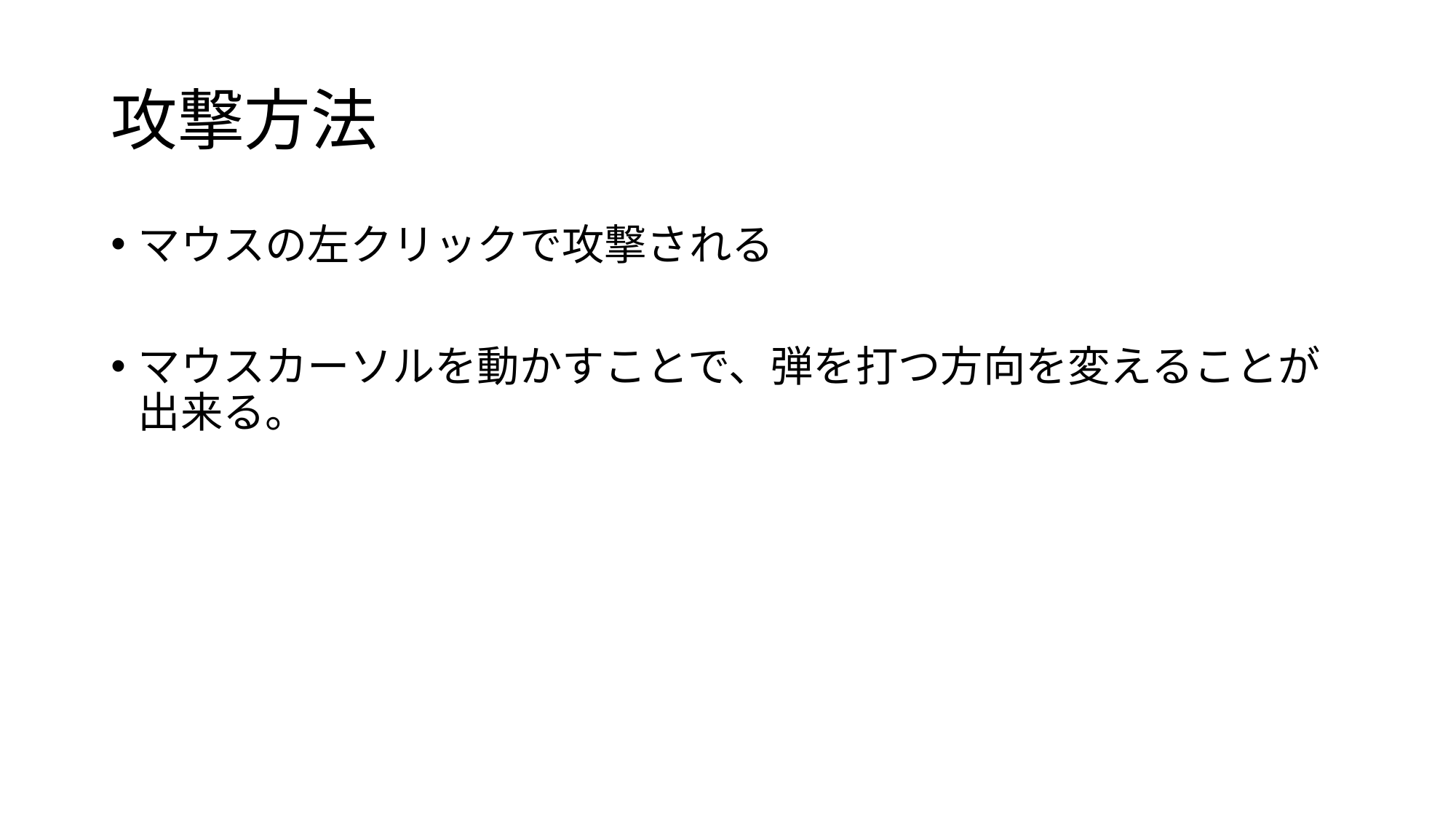

# 攻撃方法
マウスの左クリックで攻撃される

マウスカーソルを動かすことで、弾を打つ方向を変えることが出来る。